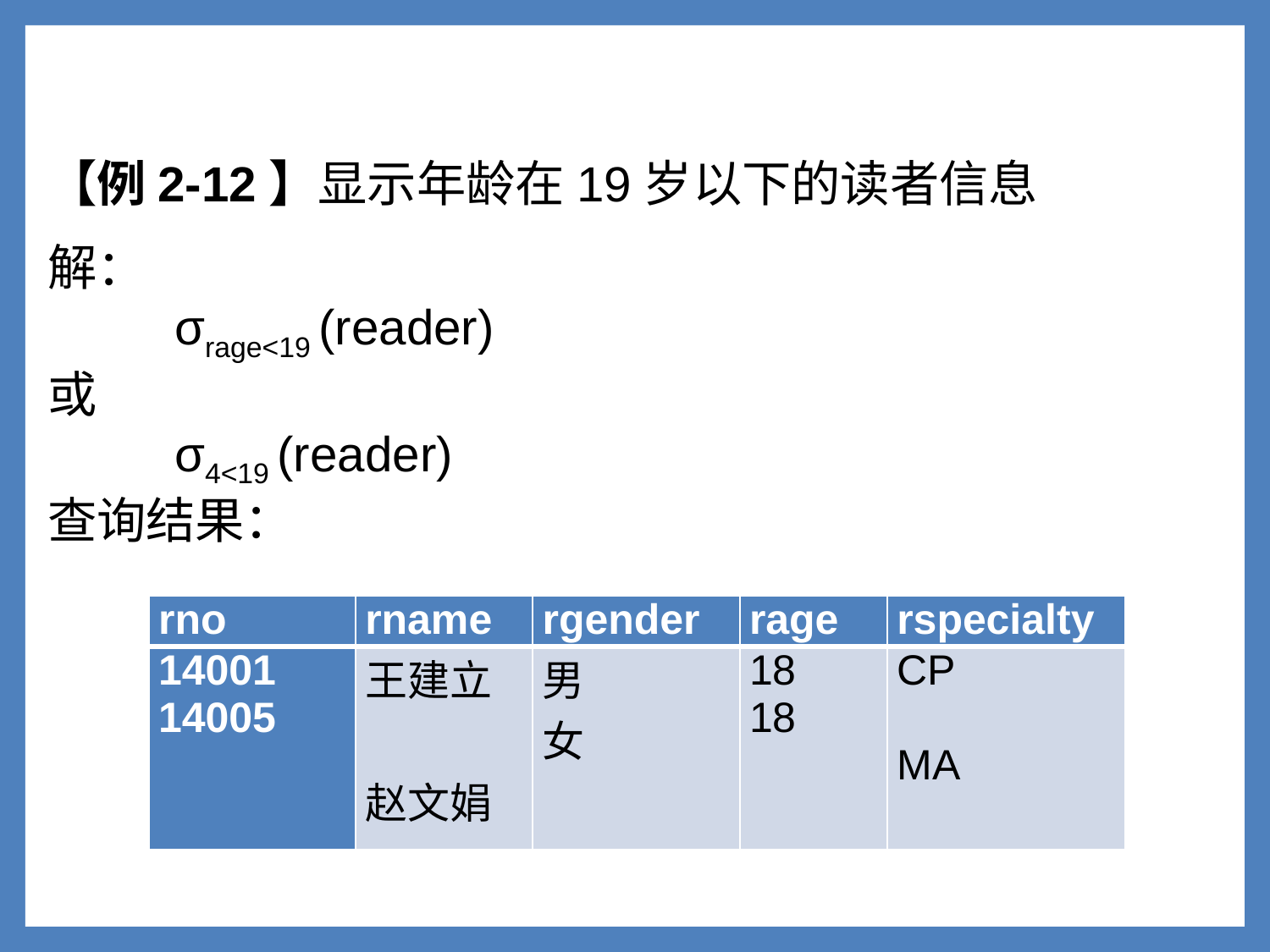

【例2-12】显示年龄在19岁以下的读者信息
解：
	σrage<19 (reader)
或
	σ4<19 (reader)
查询结果：
1

| rno | rname | rgender | rage | rspecialty |
| --- | --- | --- | --- | --- |
| 14001 14005 | 王建立 赵文娟 | 男 女 | 18 18 | CP MA |